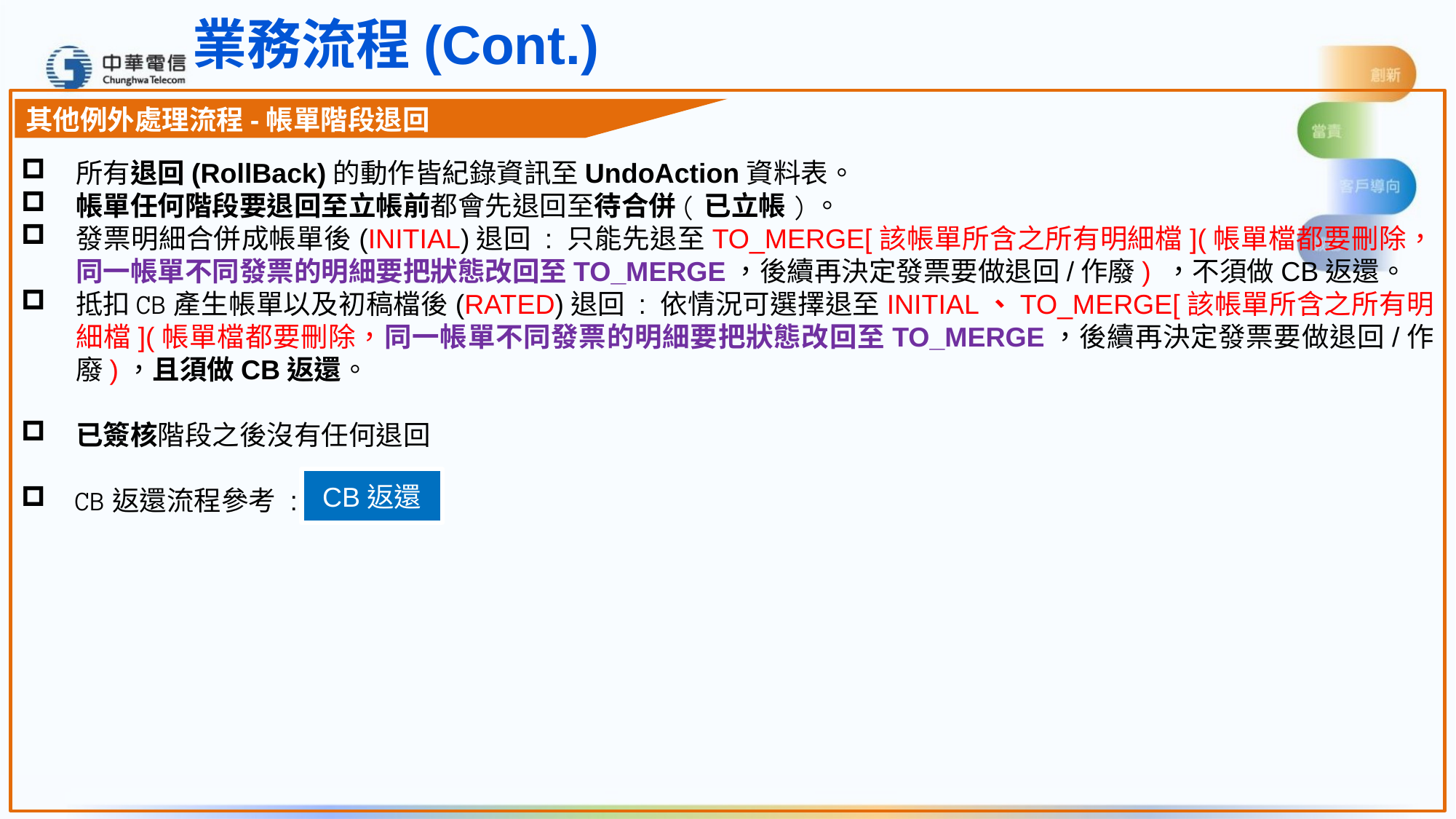

業務流程(Cont.)

其他例外處理流程-帳單階段退回
所有退回(RollBack)的動作皆紀錄資訊至UndoAction資料表。
帳單任何階段要退回至立帳前都會先退回至待合併(已立帳)。
發票明細合併成帳單後(INITIAL)退回 : 只能先退至TO_MERGE[該帳單所含之所有明細檔](帳單檔都要刪除，同一帳單不同發票的明細要把狀態改回至TO_MERGE，後續再決定發票要做退回/作廢) ，不須做CB返還。
抵扣CB產生帳單以及初稿檔後(RATED)退回 : 依情況可選擇退至INITIAL、TO_MERGE[該帳單所含之所有明細檔](帳單檔都要刪除，同一帳單不同發票的明細要把狀態改回至TO_MERGE，後續再決定發票要做退回/作廢)，且須做CB返還。

已簽核階段之後沒有任何退回

CB返還流程參考 :
CB返還